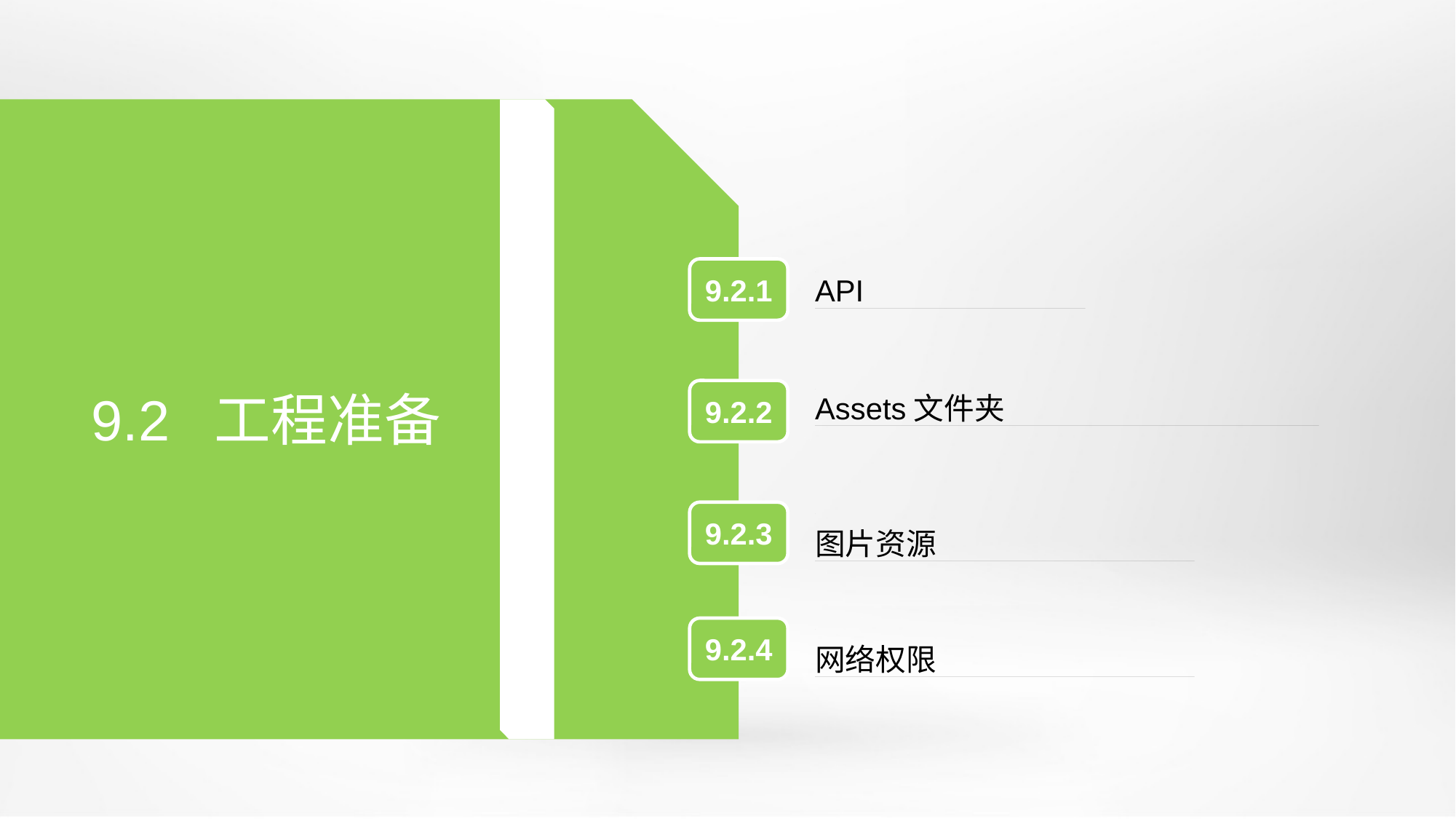

9.2.1
API
9.2  工程准备
9.2.2
Assets文件夹
9.2.3
图片资源
9.2.4
网络权限